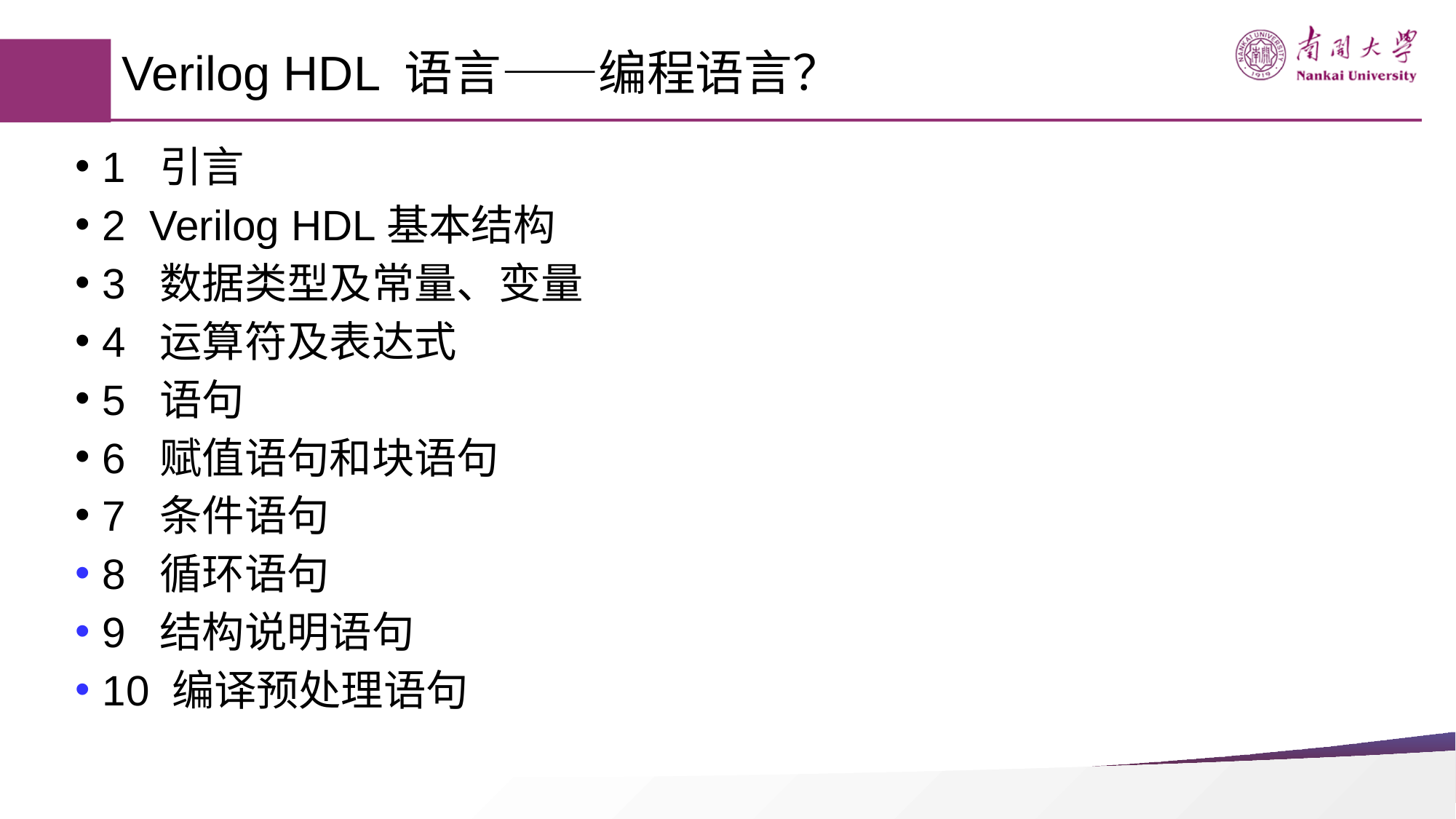

# Verilog HDL 语言——编程语言？
1  引言
2  Verilog HDL基本结构
3  数据类型及常量、变量
4  运算符及表达式
5  语句
6  赋值语句和块语句
7  条件语句
8  循环语句
9  结构说明语句
10 编译预处理语句